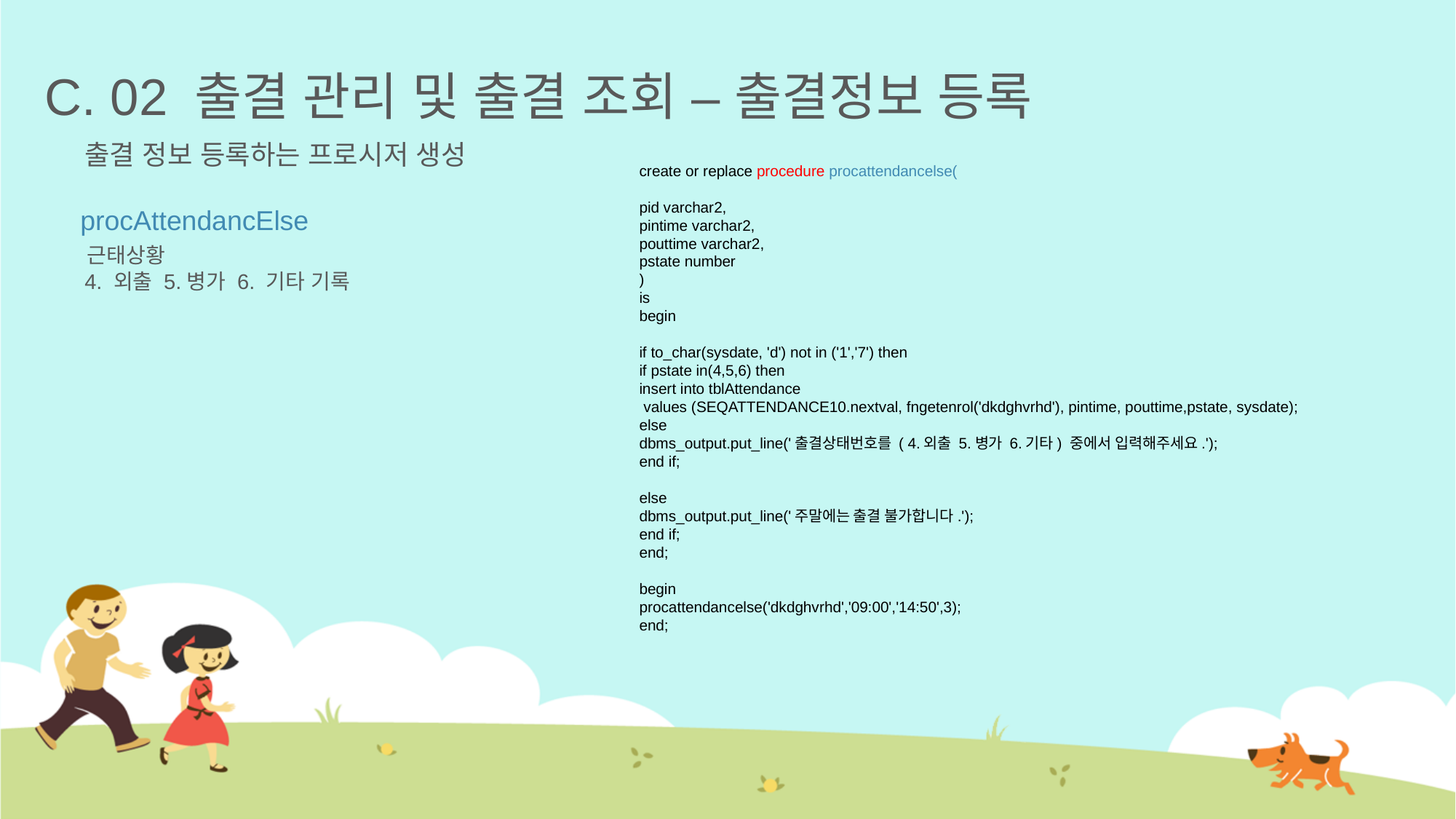

# C. 02 출결 관리 및 출결 조회 – 출결정보 등록
               출결 정보 등록하는 프로시저 생성

	 procAttendancElse
	 근태상황
	  4. 외출 5.병가 6. 기타 기록
create or replace procedure procattendancelse(

pid varchar2,
pintime varchar2,
pouttime varchar2,
pstate number
)
is
begin

if to_char(sysdate, 'd') not in ('1','7') then
if pstate in(4,5,6) then
insert into tblAttendance
 values (SEQATTENDANCE10.nextval, fngetenrol('dkdghvrhd'), pintime, pouttime,pstate, sysdate);
else
dbms_output.put_line('출결상태번호를 ( 4.외출 5.병가 6.기타) 중에서 입력해주세요.');
end if;

else
dbms_output.put_line('주말에는 출결 불가합니다.');
end if;
end;

begin
procattendancelse('dkdghvrhd','09:00','14:50',3);
end;